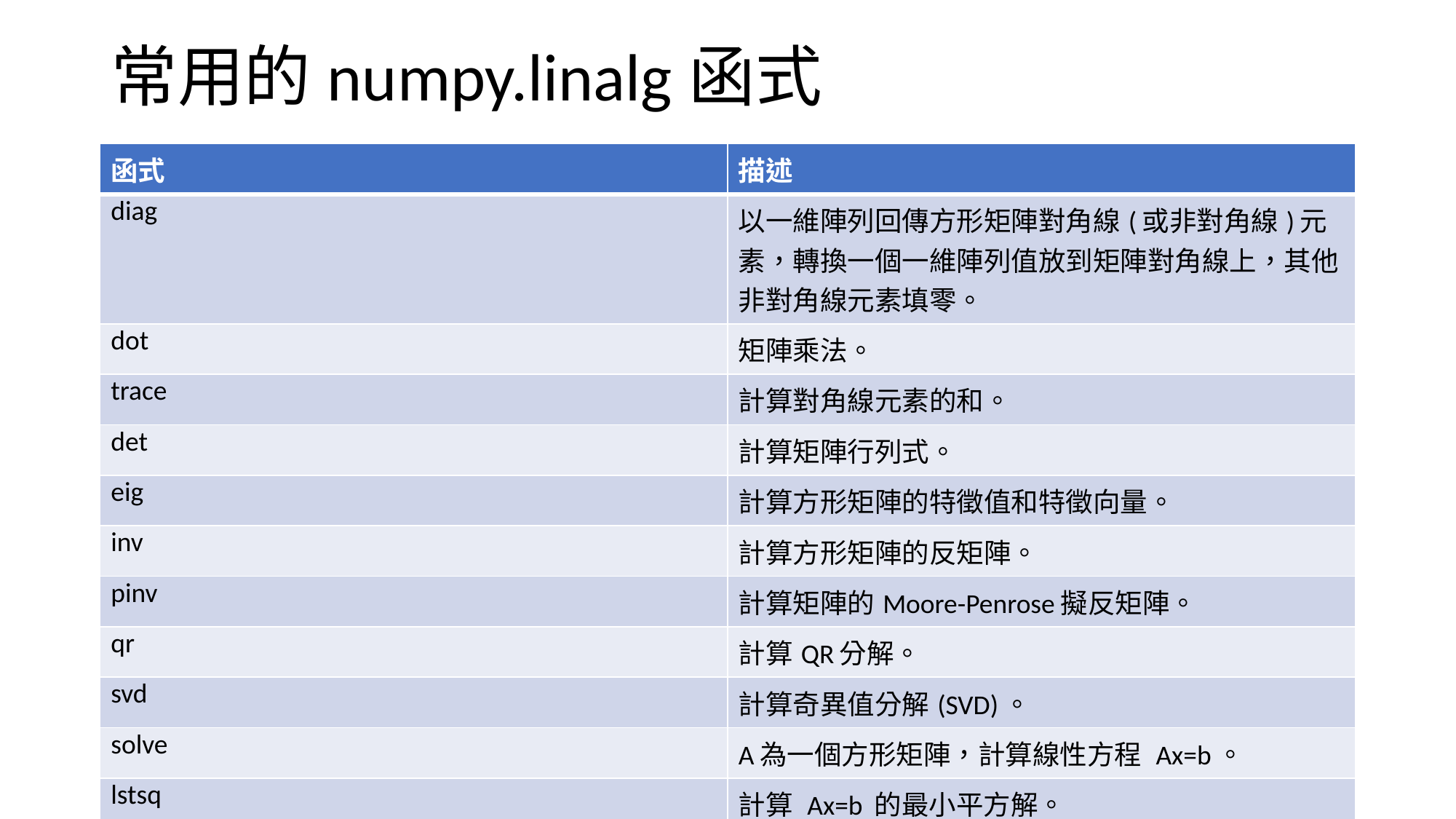

# 常用的numpy.linalg函式
| 函式 | 描述 |
| --- | --- |
| diag | 以一維陣列回傳方形矩陣對角線(或非對角線)元素，轉換一個一維陣列值放到矩陣對角線上，其他非對角線元素填零。 |
| dot | 矩陣乘法。 |
| trace | 計算對角線元素的和。 |
| det | 計算矩陣行列式。 |
| eig | 計算方形矩陣的特徵值和特徵向量。 |
| inv | 計算方形矩陣的反矩陣。 |
| pinv | 計算矩陣的Moore-Penrose擬反矩陣。 |
| qr | 計算QR分解。 |
| svd | 計算奇異值分解(SVD)。 |
| solve | A為一個方形矩陣，計算線性方程 Ax=b。 |
| lstsq | 計算 Ax=b 的最小平方解。 |